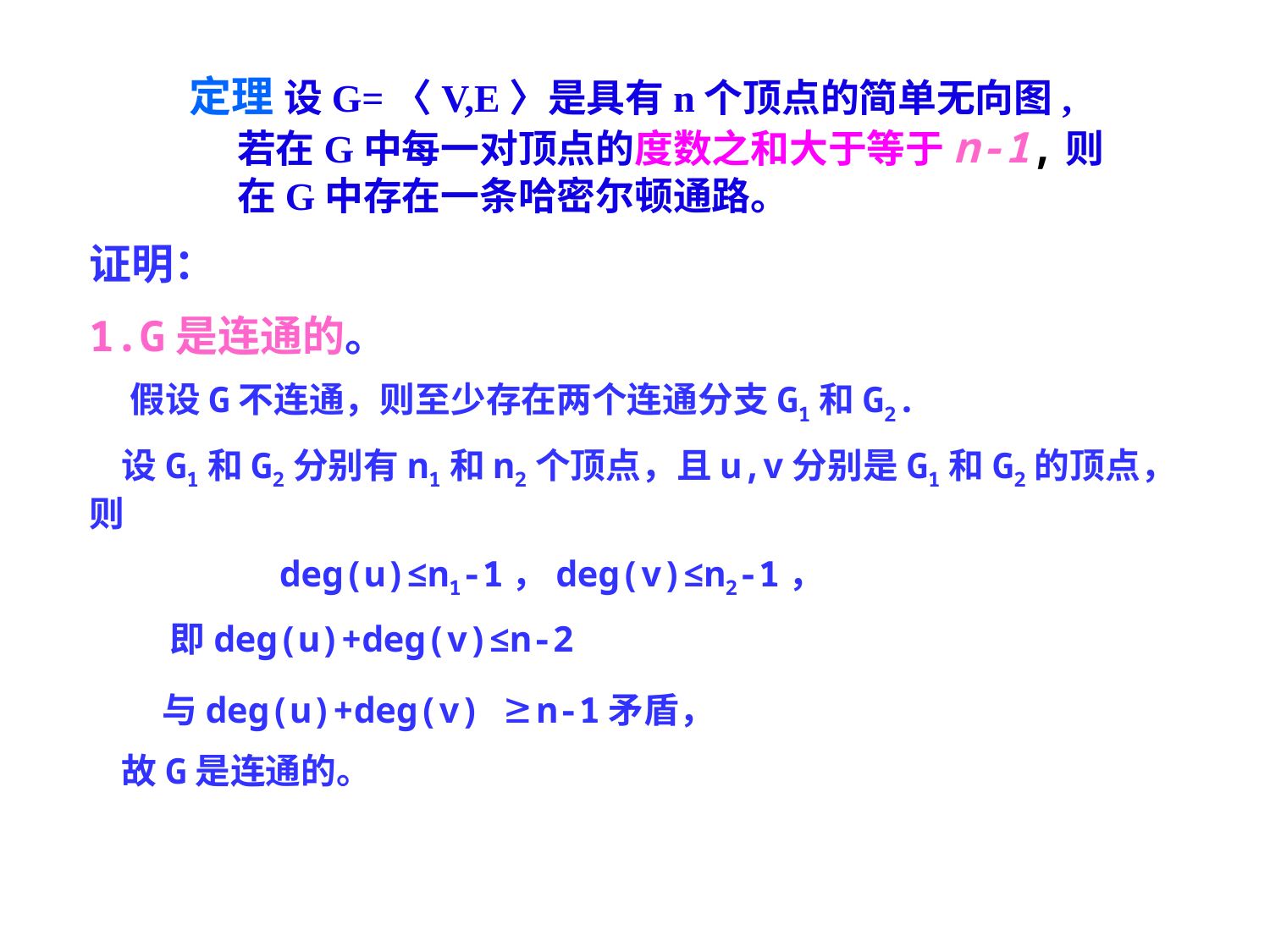

定理 设G=〈V,E〉是具有n个顶点的简单无向图,若在G中每一对顶点的度数之和大于等于n-1,则在G中存在一条哈密尔顿通路。
证明：
1.G是连通的。
    假设G不连通，则至少存在两个连通分支G1和G2.
   设G1和G2分别有n1和n2个顶点，且u,v分别是G1和G2的顶点，则
         deg(u)≤n1-1，deg(v)≤n2-1，
         即deg(u)+deg(v)≤n-2
        与deg(u)+deg(v) ≥n-1矛盾，
   故G是连通的。